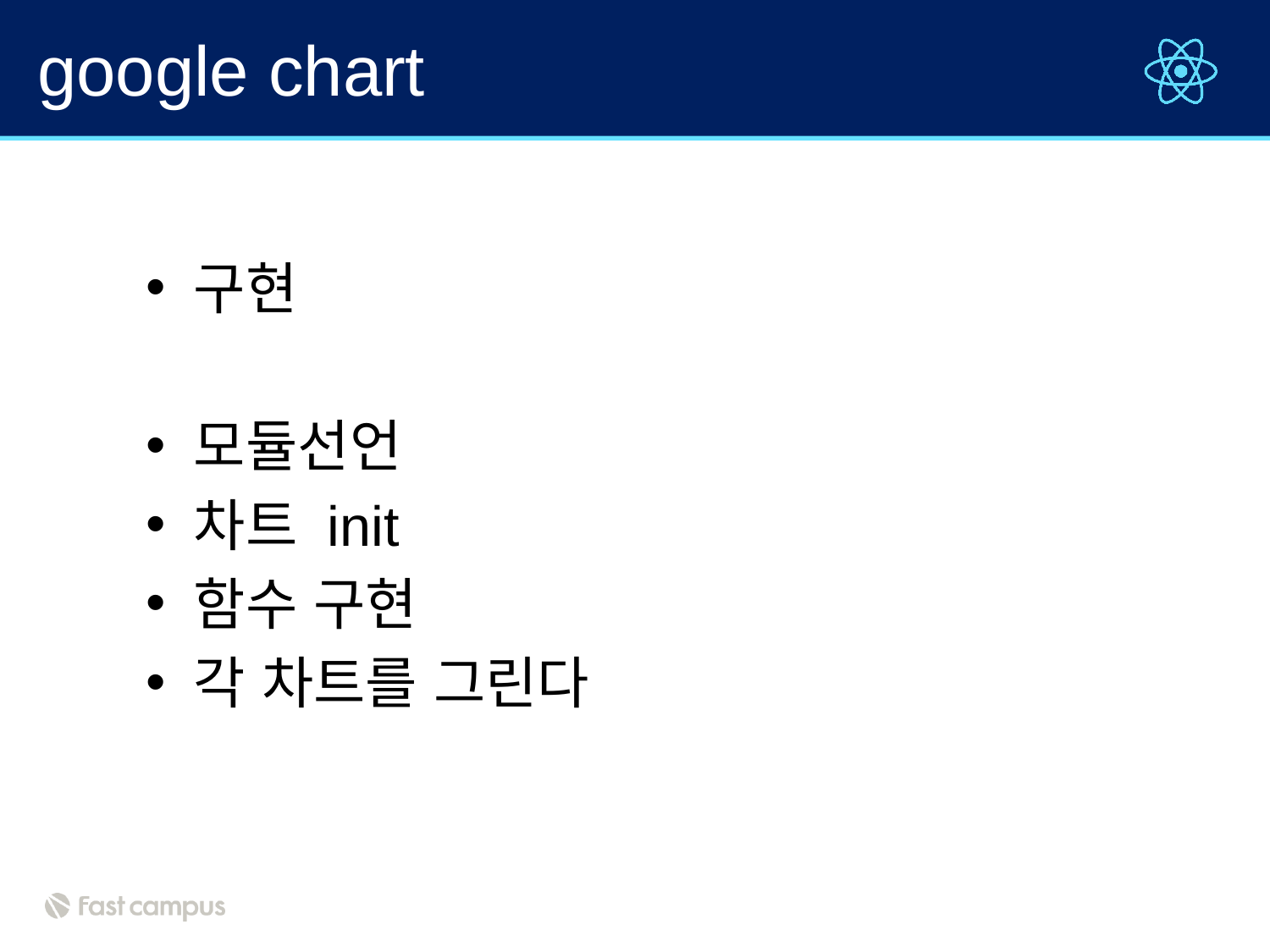

# google chart
구현

모듈선언
차트 init
함수 구현
각 차트를 그린다